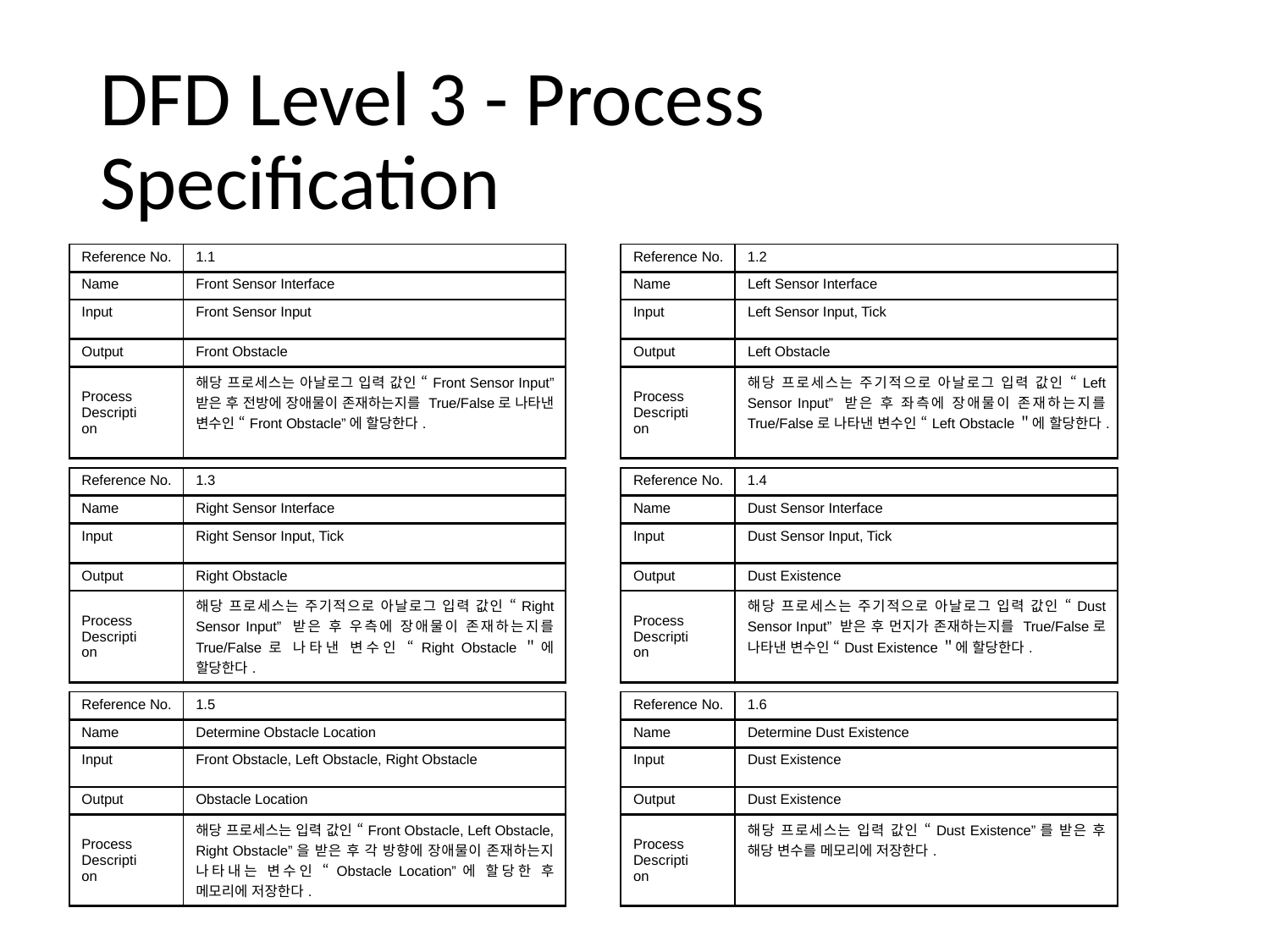

# DFD Level 3 - Process Specification
| Reference No. | 1.2 |
| --- | --- |
| Name | Left Sensor Interface |
| Input | Left Sensor Input, Tick |
| Output | Left Obstacle |
| Process Description | 해당 프로세스는 주기적으로 아날로그 입력 값인 “Left Sensor Input” 받은 후 좌측에 장애물이 존재하는지를 True/False로 나타낸 변수인 “Left Obstacle＂에 할당한다. |
| Reference No. | 1.1 |
| --- | --- |
| Name | Front Sensor Interface |
| Input | Front Sensor Input |
| Output | Front Obstacle |
| Process Description | 해당 프로세스는 아날로그 입력 값인 “Front Sensor Input” 받은 후 전방에 장애물이 존재하는지를 True/False로 나타낸 변수인 “Front Obstacle”에 할당한다. |
| Reference No. | 1.3 |
| --- | --- |
| Name | Right Sensor Interface |
| Input | Right Sensor Input, Tick |
| Output | Right Obstacle |
| Process Description | 해당 프로세스는 주기적으로 아날로그 입력 값인 “Right Sensor Input” 받은 후 우측에 장애물이 존재하는지를 True/False로 나타낸 변수인 “Right Obstacle＂에 할당한다. |
| Reference No. | 1.4 |
| --- | --- |
| Name | Dust Sensor Interface |
| Input | Dust Sensor Input, Tick |
| Output | Dust Existence |
| Process Description | 해당 프로세스는 주기적으로 아날로그 입력 값인 “Dust Sensor Input” 받은 후 먼지가 존재하는지를 True/False로 나타낸 변수인 “Dust Existence＂에 할당한다. |
| Reference No. | 1.5 |
| --- | --- |
| Name | Determine Obstacle Location |
| Input | Front Obstacle, Left Obstacle, Right Obstacle |
| Output | Obstacle Location |
| Process Description | 해당 프로세스는 입력 값인 “Front Obstacle, Left Obstacle, Right Obstacle”을 받은 후 각 방향에 장애물이 존재하는지 나타내는 변수인 “Obstacle Location”에 할당한 후 메모리에 저장한다. |
| Reference No. | 1.6 |
| --- | --- |
| Name | Determine Dust Existence |
| Input | Dust Existence |
| Output | Dust Existence |
| Process Description | 해당 프로세스는 입력 값인 “Dust Existence”를 받은 후 해당 변수를 메모리에 저장한다. |